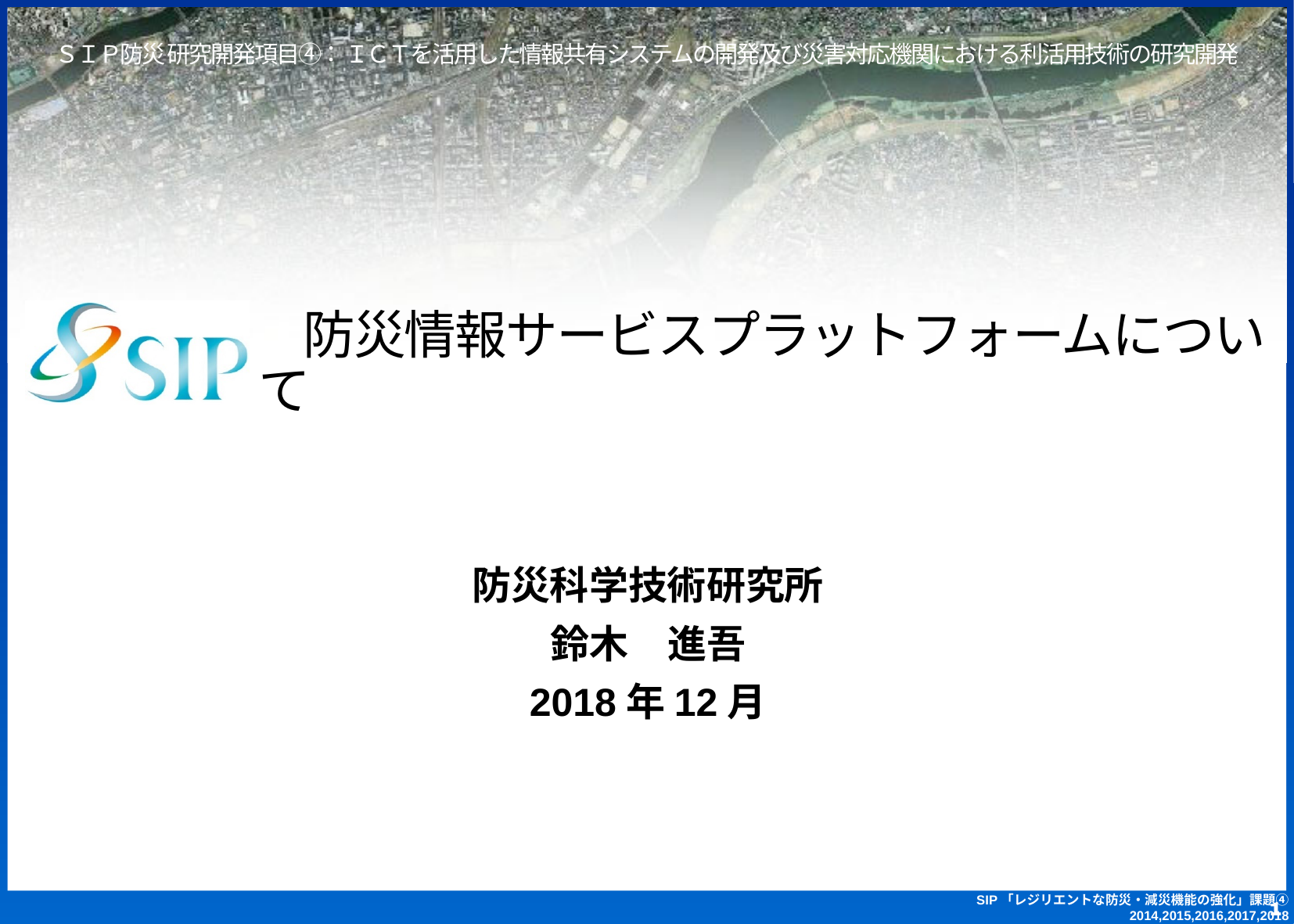

# 防災情報サービスプラットフォームについて
防災科学技術研究所
鈴木　進吾
2018年12月
SIP「レジリエントな防災・減災機能の強化」課題④　2014,2015,2016,2017,2018
1